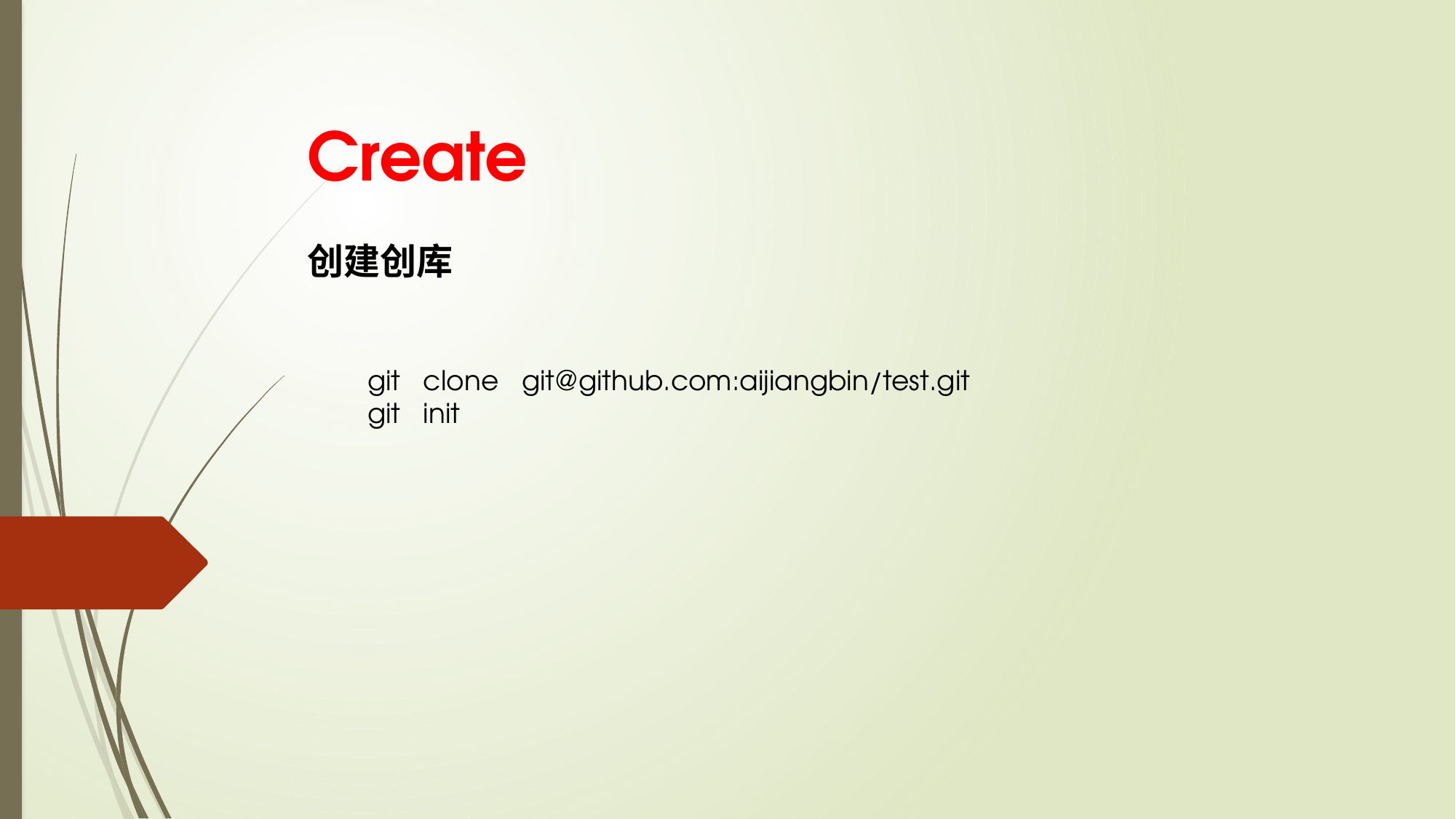

Create

创建创库
git   clone   git@github.com:aijiangbin/test.git
git   init